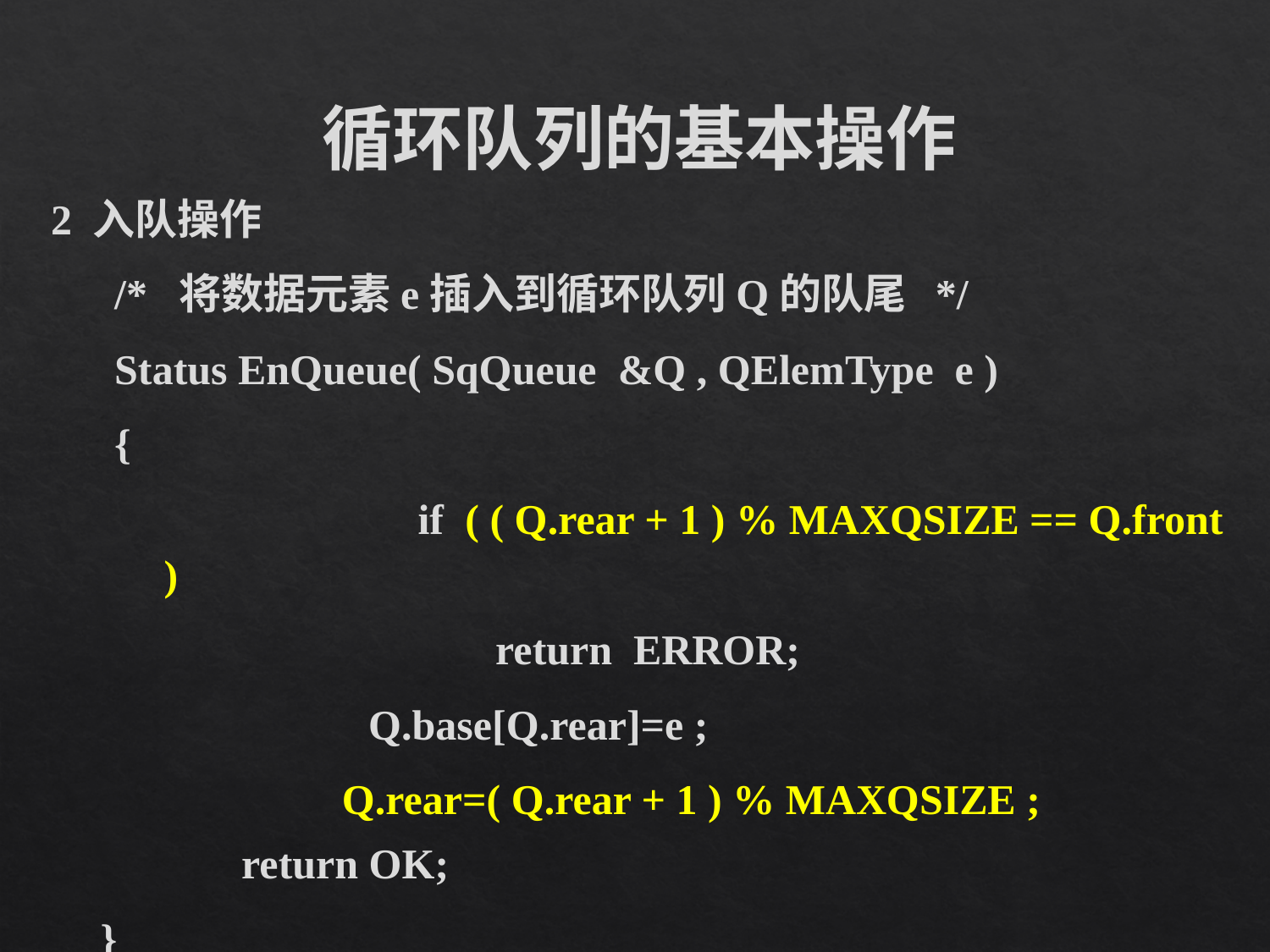

#
循环队列的基本操作
2 入队操作
/*  将数据元素e插入到循环队列Q的队尾  */
Status EnQueue( SqQueue  &Q , QElemType  e )
{
		if  ( ( Q.rear + 1 ) % MAXQSIZE == Q.front )
			return  ERROR;
		Q.base[Q.rear]=e ;
	Q.rear=( Q.rear + 1 ) % MAXQSIZE ;
	return OK;
}